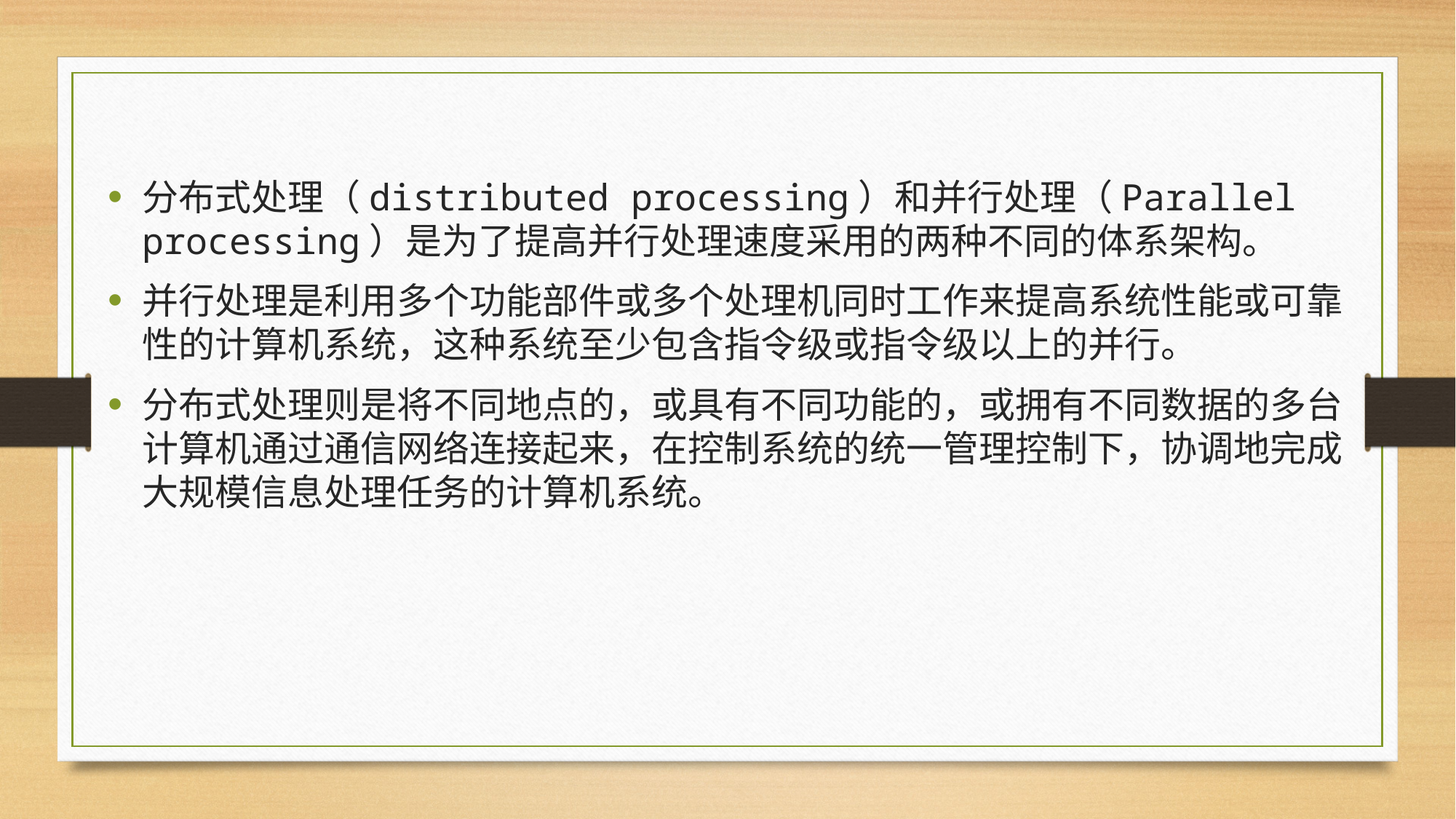

#
分布式处理（distributed processing）和并行处理（Parallel processing）是为了提高并行处理速度采用的两种不同的体系架构。
并行处理是利用多个功能部件或多个处理机同时工作来提高系统性能或可靠性的计算机系统，这种系统至少包含指令级或指令级以上的并行。
分布式处理则是将不同地点的，或具有不同功能的，或拥有不同数据的多台计算机通过通信网络连接起来，在控制系统的统一管理控制下，协调地完成大规模信息处理任务的计算机系统。